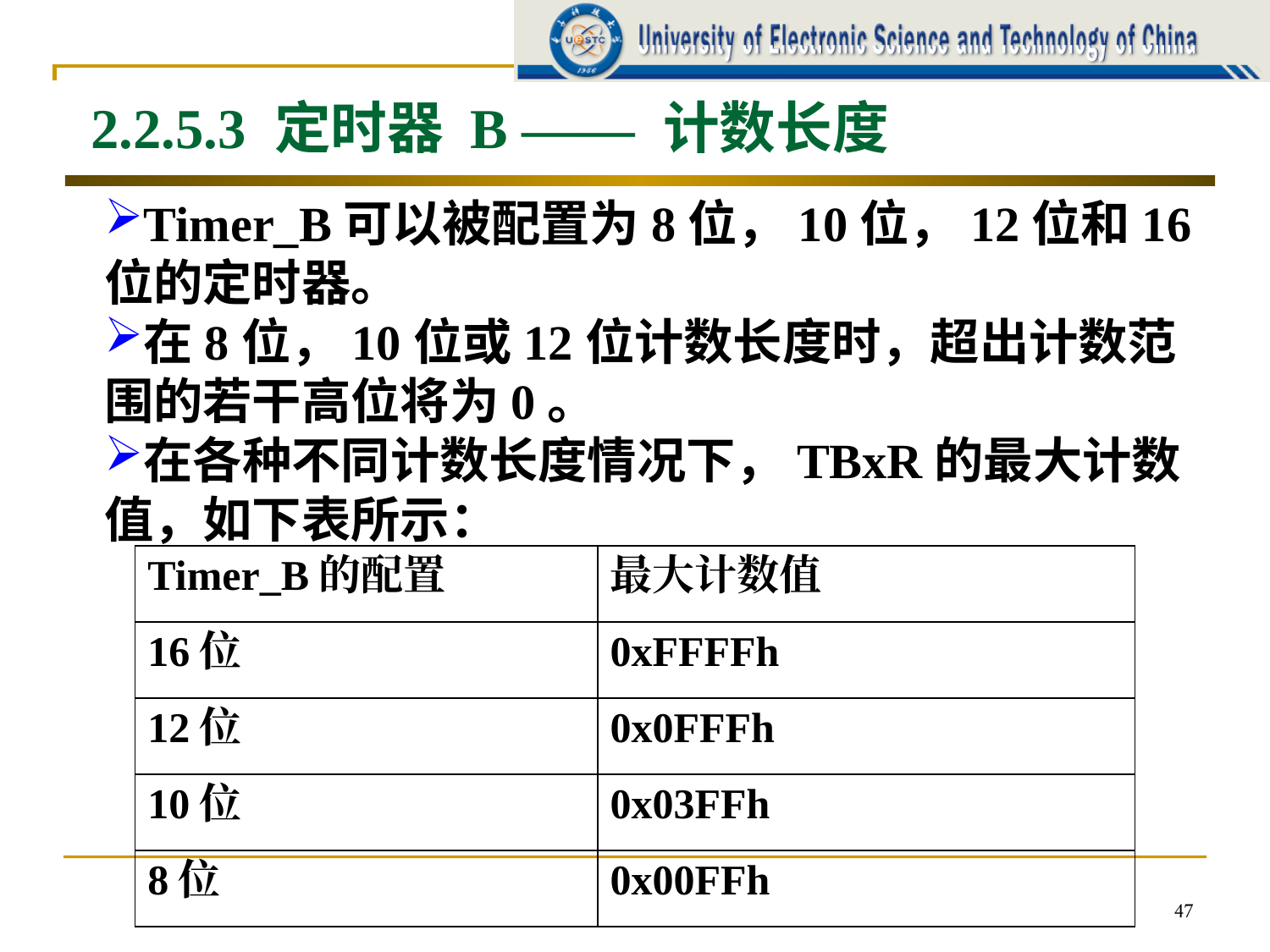

2.2.5.3 定时器 B —— 计数长度
Timer_B可以被配置为8位，10位，12位和16位的定时器。
在8位，10位或12位计数长度时，超出计数范围的若干高位将为0。
在各种不同计数长度情况下，TBxR的最大计数值，如下表所示：
| Timer\_B的配置 | 最大计数值 |
| --- | --- |
| 16位 | 0xFFFFh |
| 12位 | 0x0FFFh |
| 10位 | 0x03FFh |
| 8位 | 0x00FFh |
47